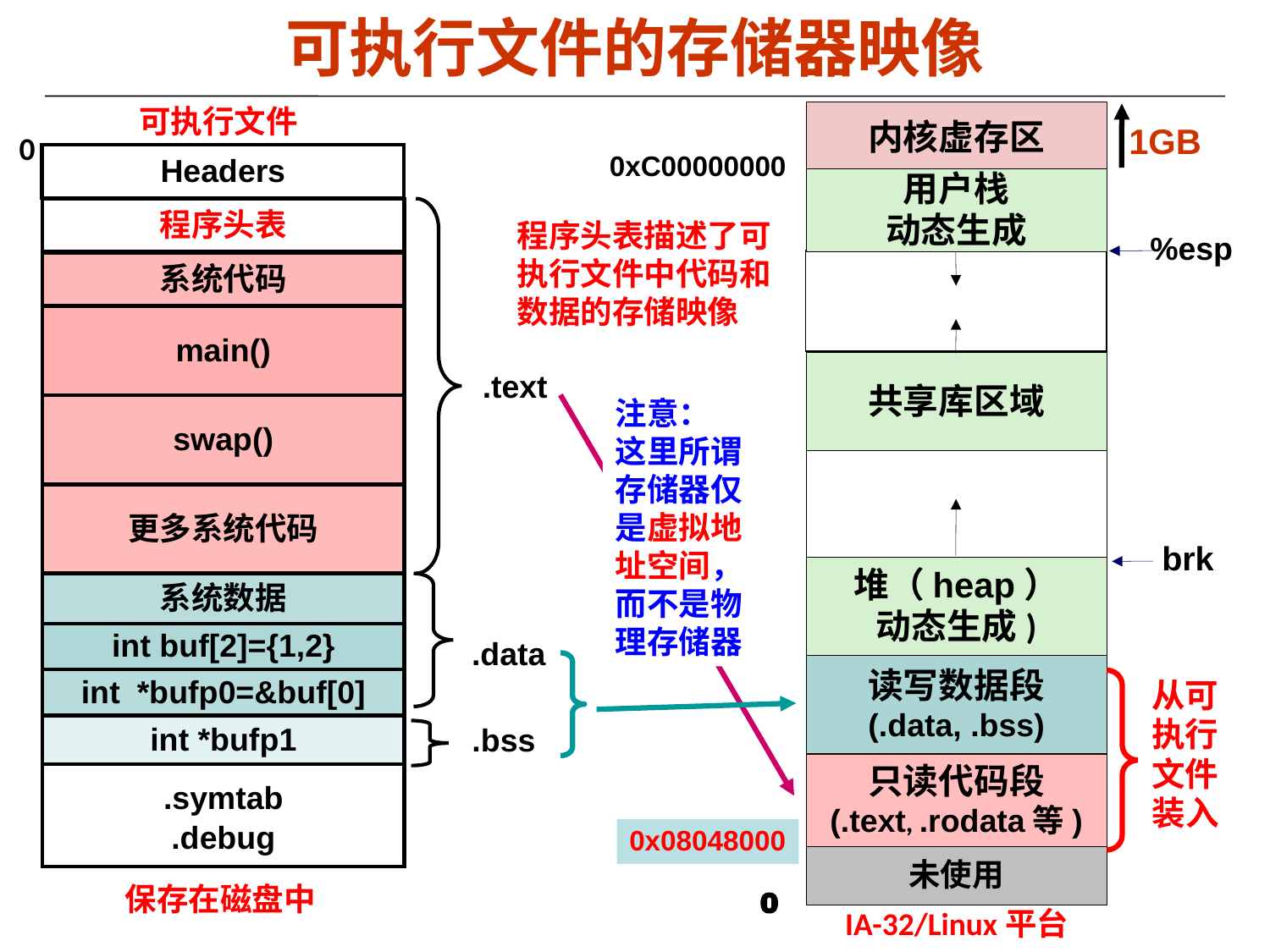

# 可执行文件的存储器映像
可执行文件
内核虚存区

1GB
0
Headers
0xC00000000
用户栈
动态生成
程序头表

程序头表描述了可
执行文件中代码和
数据的存储映像
%esp

系统代码
main()

共享库区域
.text
注意：
这里所谓
存储器仅
是虚拟地
址空间，
而不是物
理存储器

swap()

更多系统代码

brk
堆（heap）
动态生成)

系统数据

int buf[2]={1,2}
.data

读写数据段
(.data, .bss)
int *bufp0=&buf[0]
从可执行文件装入

int *bufp1
.bss

只读代码段
(.text, .rodata等)
.symtab
.debug
0x08048000
未使用
保存在磁盘中
0
IA-32/Linux平台